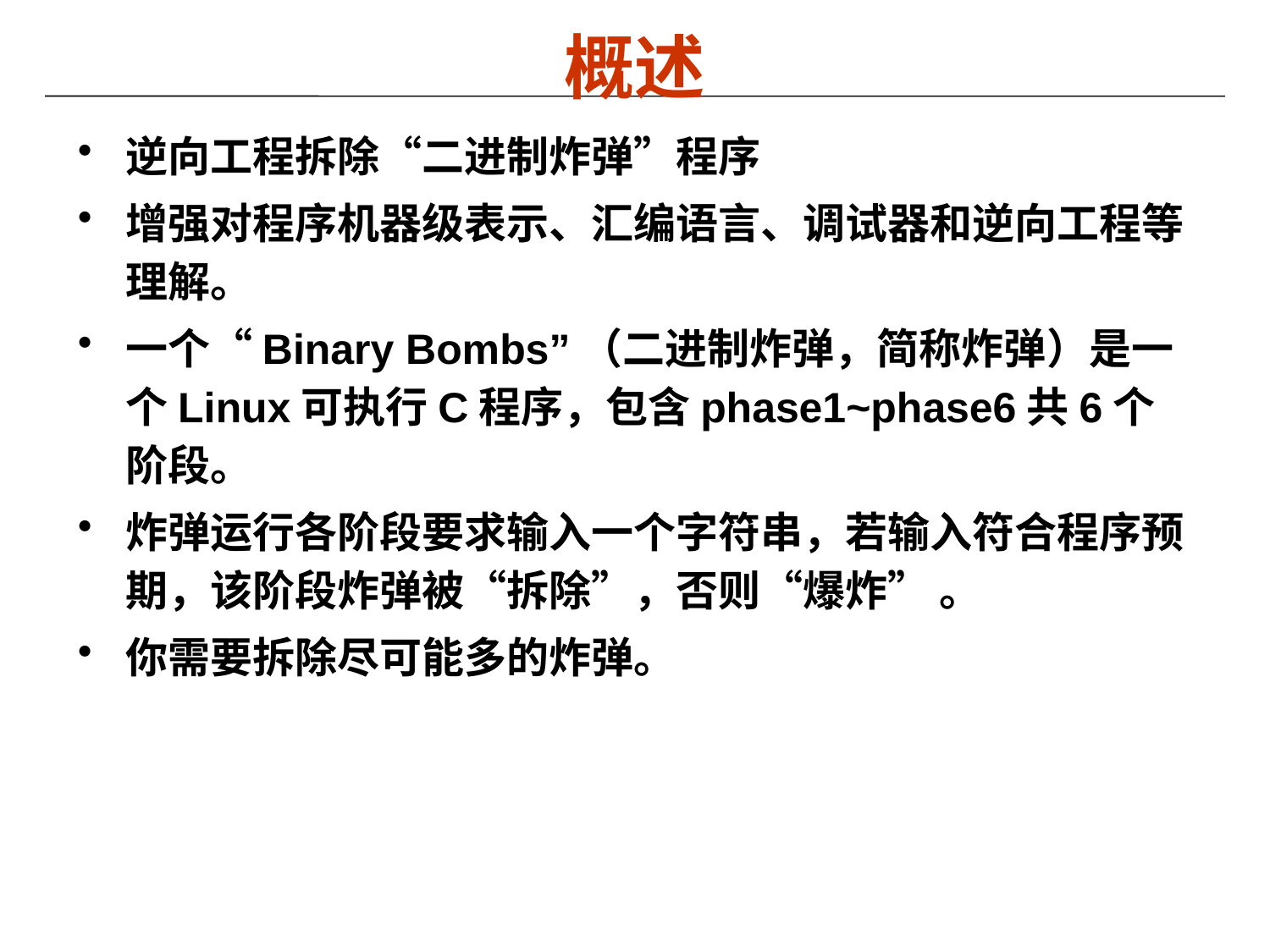

# 概述
逆向工程拆除“二进制炸弹”程序
增强对程序机器级表示、汇编语言、调试器和逆向工程等理解。
一个“Binary Bombs”（二进制炸弹，简称炸弹）是一个Linux可执行C程序，包含phase1~phase6共6个阶段。
炸弹运行各阶段要求输入一个字符串，若输入符合程序预期，该阶段炸弹被“拆除”，否则“爆炸” 。
你需要拆除尽可能多的炸弹。